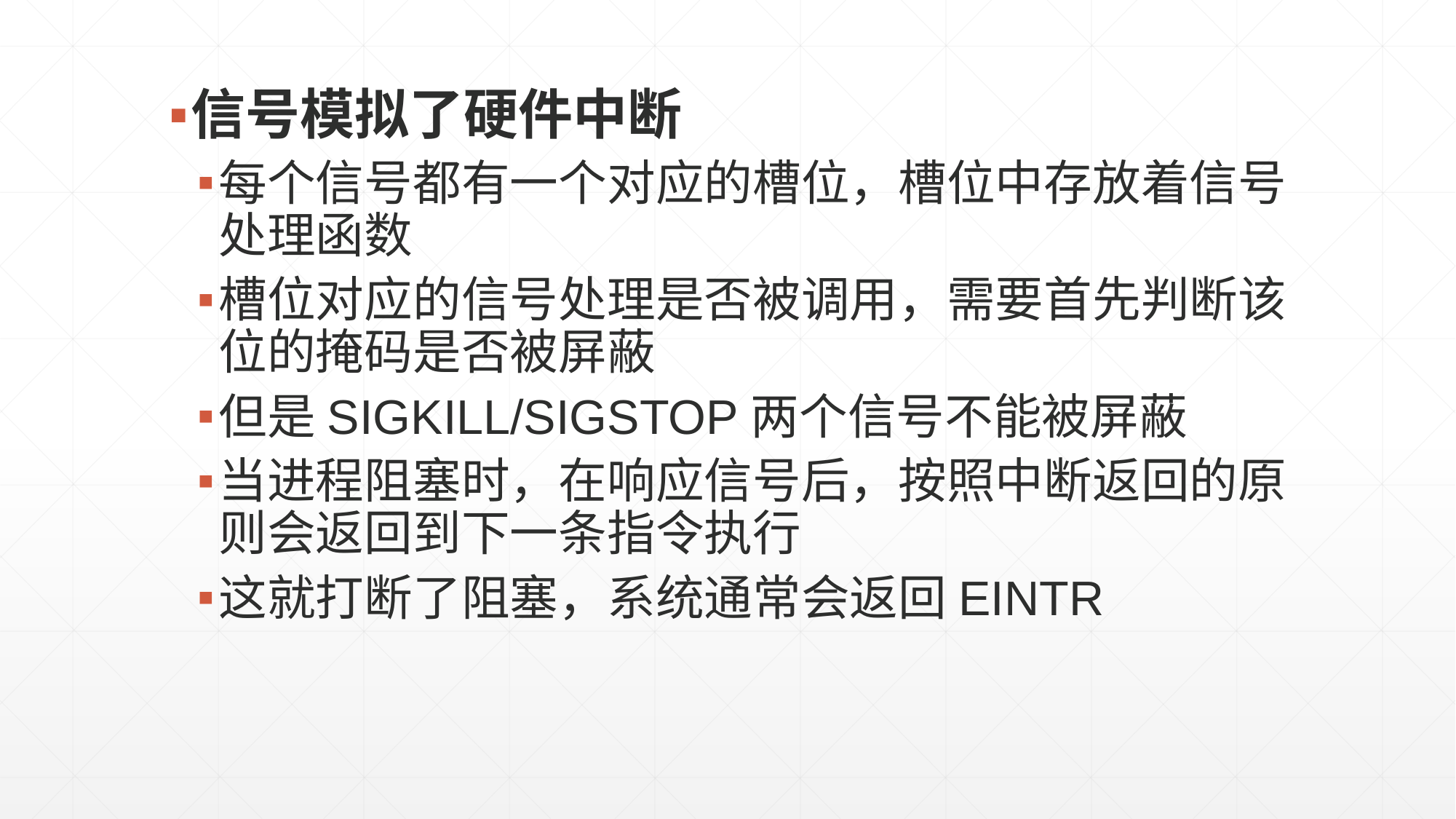

信号模拟了硬件中断
每个信号都有一个对应的槽位，槽位中存放着信号处理函数
槽位对应的信号处理是否被调用，需要首先判断该位的掩码是否被屏蔽
但是SIGKILL/SIGSTOP两个信号不能被屏蔽
当进程阻塞时，在响应信号后，按照中断返回的原则会返回到下一条指令执行
这就打断了阻塞，系统通常会返回EINTR